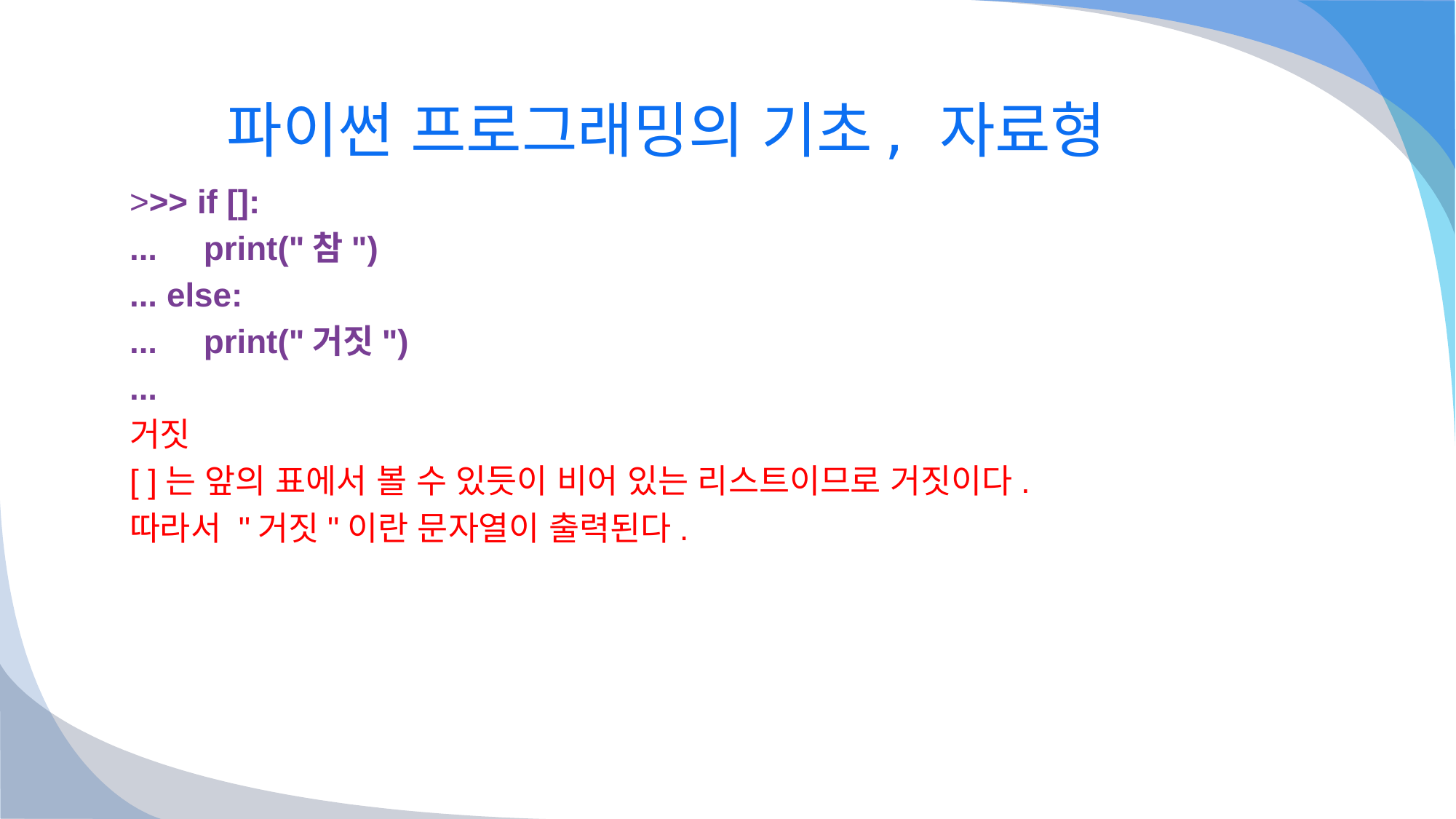

# 파이썬 프로그래밍의 기초, 자료형
>>> if []:
...     print("참")
... else:
...     print("거짓")
...
거짓
[ ]는 앞의 표에서 볼 수 있듯이 비어 있는 리스트이므로 거짓이다.
따라서 "거짓"이란 문자열이 출력된다.